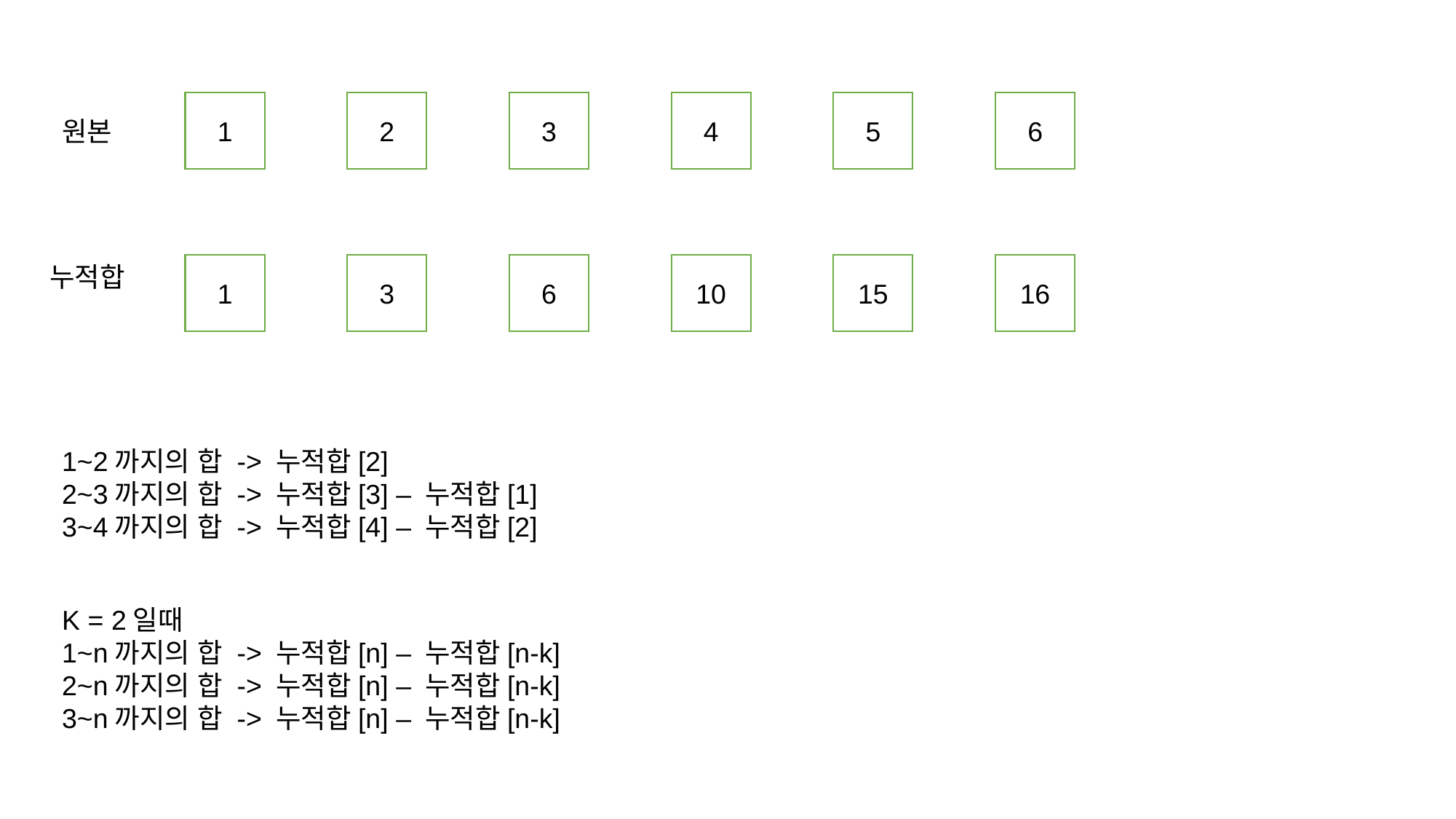

1
2
3
4
5
6
원본
누적합
1
3
6
10
15
16
1~2까지의 합 -> 누적합[2]
2~3까지의 합 -> 누적합[3] – 누적합[1]
3~4까지의 합 -> 누적합[4] – 누적합[2]
K = 2일때
1~n까지의 합 -> 누적합[n] – 누적합[n-k]
2~n까지의 합 -> 누적합[n] – 누적합[n-k]
3~n까지의 합 -> 누적합[n] – 누적합[n-k]